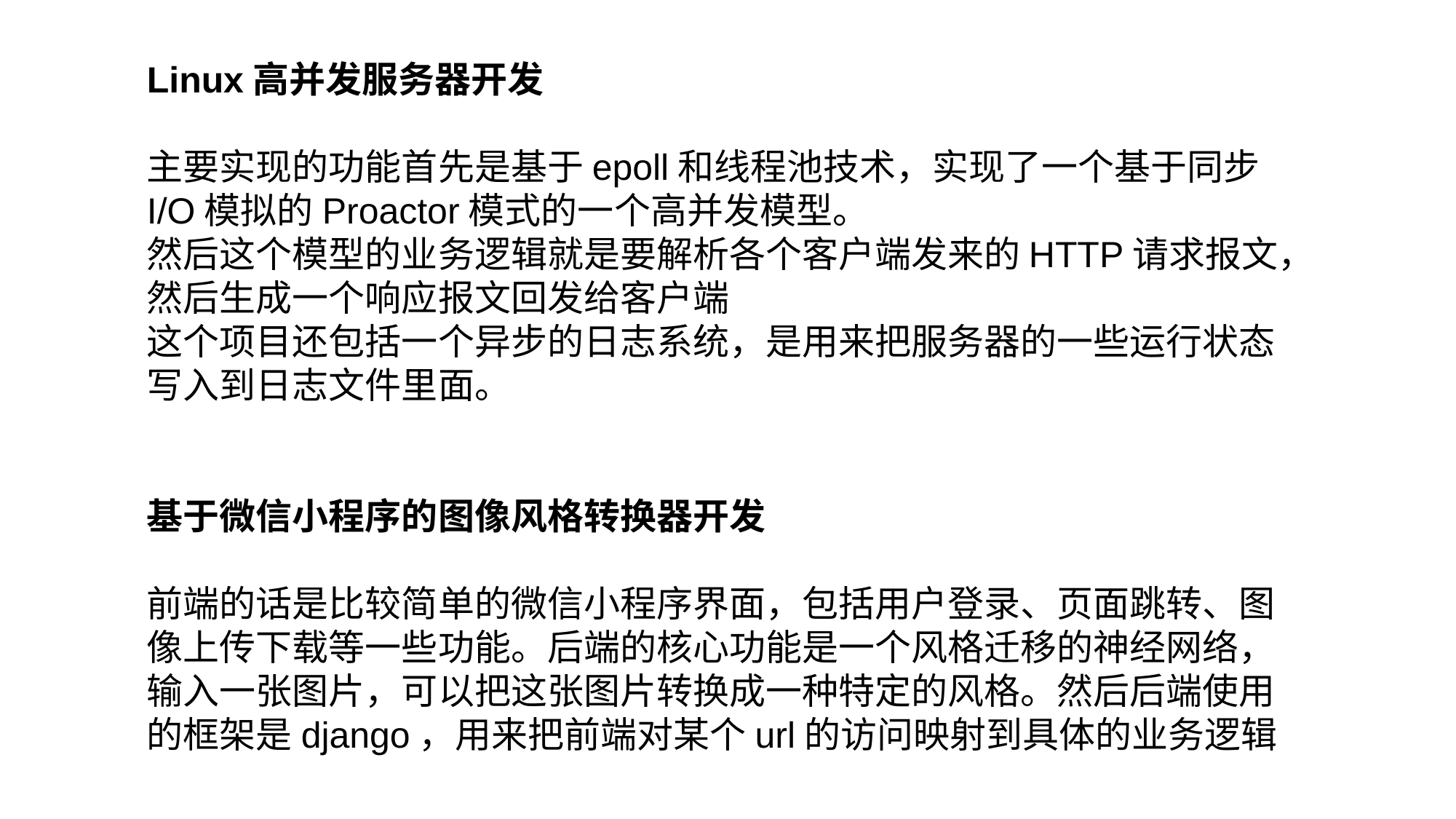

Linux高并发服务器开发

主要实现的功能首先是基于epoll和线程池技术，实现了一个基于同步I/O模拟的Proactor模式的一个高并发模型。
然后这个模型的业务逻辑就是要解析各个客户端发来的HTTP请求报文，然后生成一个响应报文回发给客户端
这个项目还包括一个异步的日志系统，是用来把服务器的一些运行状态写入到日志文件里面。

基于微信小程序的图像风格转换器开发

前端的话是比较简单的微信小程序界面，包括用户登录、页面跳转、图像上传下载等一些功能。后端的核心功能是一个风格迁移的神经网络，输入一张图片，可以把这张图片转换成一种特定的风格。然后后端使用的框架是django，用来把前端对某个url的访问映射到具体的业务逻辑